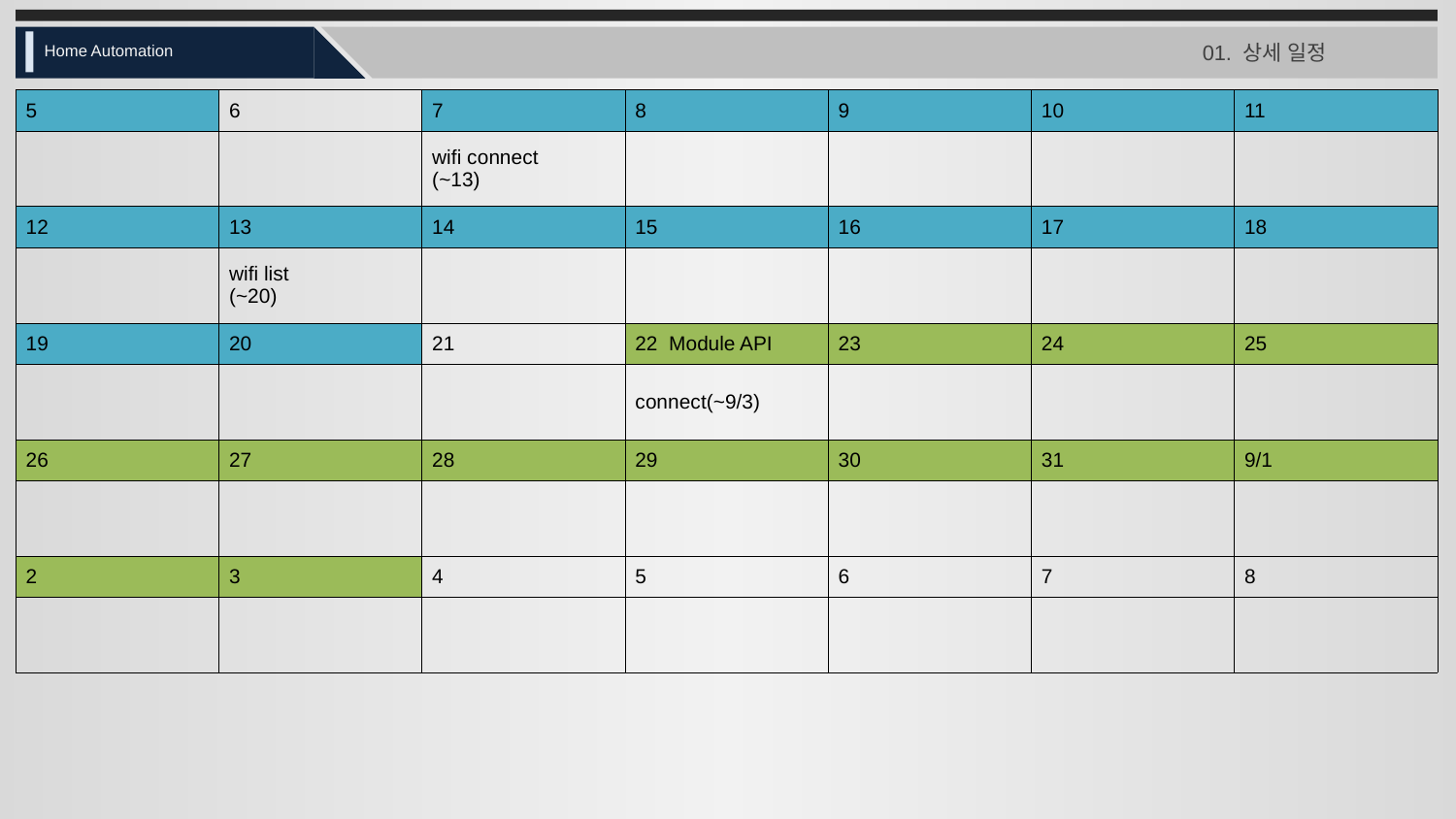

01. 상세 일정
Home Automation
| 5 | 6 | 7 | 8 | 9 | 10 | 11 |
| --- | --- | --- | --- | --- | --- | --- |
|  |  | wifi connect (~13) |  |  |  |  |
| 12 | 13 | 14 | 15 | 16 | 17 | 18 |
|  | wifi list (~20) |  |  |  |  |  |
| 19 | 20 | 21 | 22 Module API | 23 | 24 | 25 |
|  |  |  | connect(~9/3) |  |  |  |
| 26 | 27 | 28 | 29 | 30 | 31 | 9/1 |
|  |  |  |  |  |  |  |
| 2 | 3 | 4 | 5 | 6 | 7 | 8 |
|  |  |  |  |  |  |  |